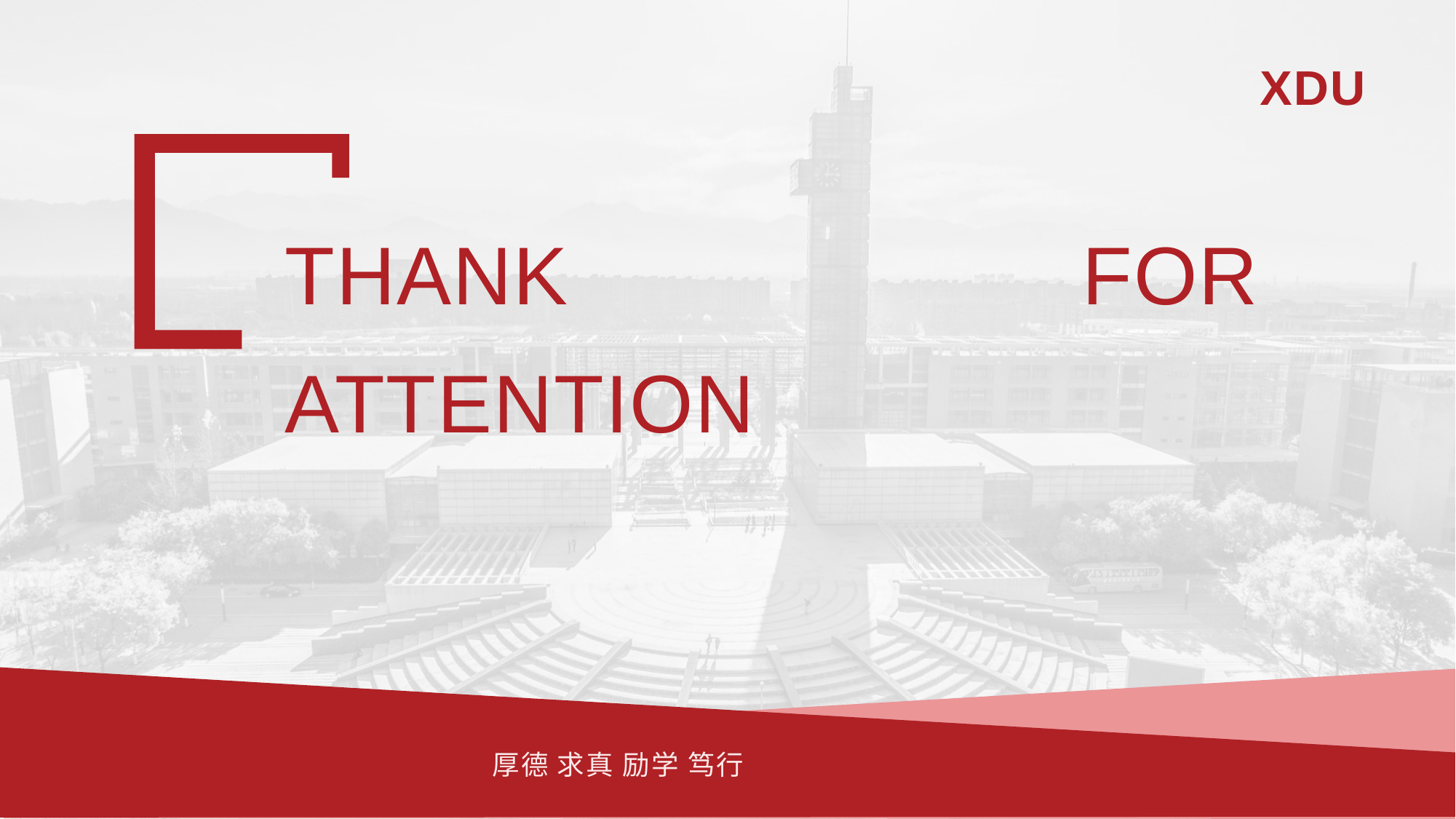

THANK FOR ATTENTION

厚德 求真 励学 笃行
2024/7/8
西安电子科技大学
20